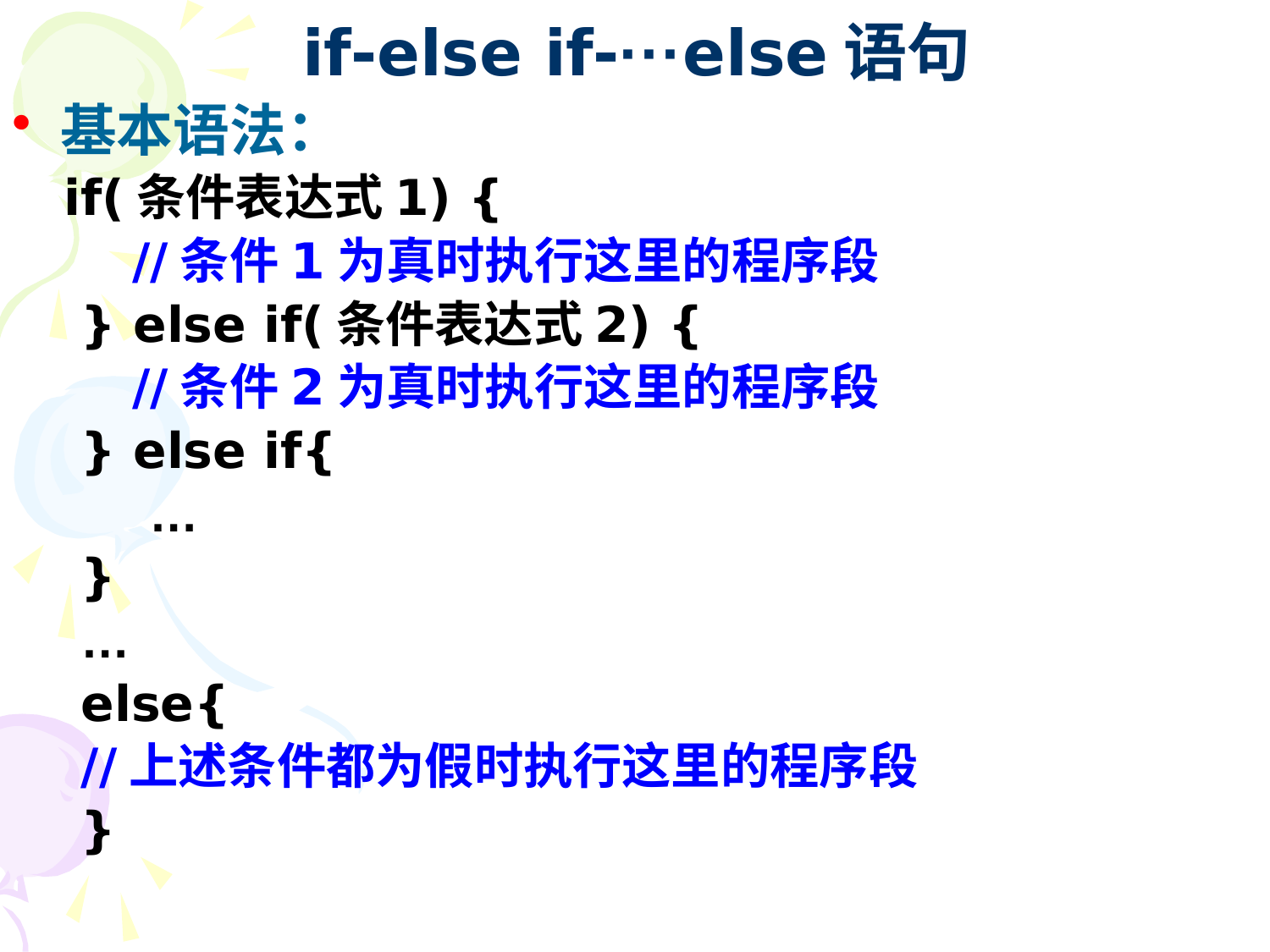

# if-else if-···else语句
基本语法：
   if(条件表达式1) {
       //条件1为真时执行这里的程序段
    } else if(条件表达式2) {
       //条件2为真时执行这里的程序段
    } else if{
        …
    }
    …
    else{
    //上述条件都为假时执行这里的程序段
    }